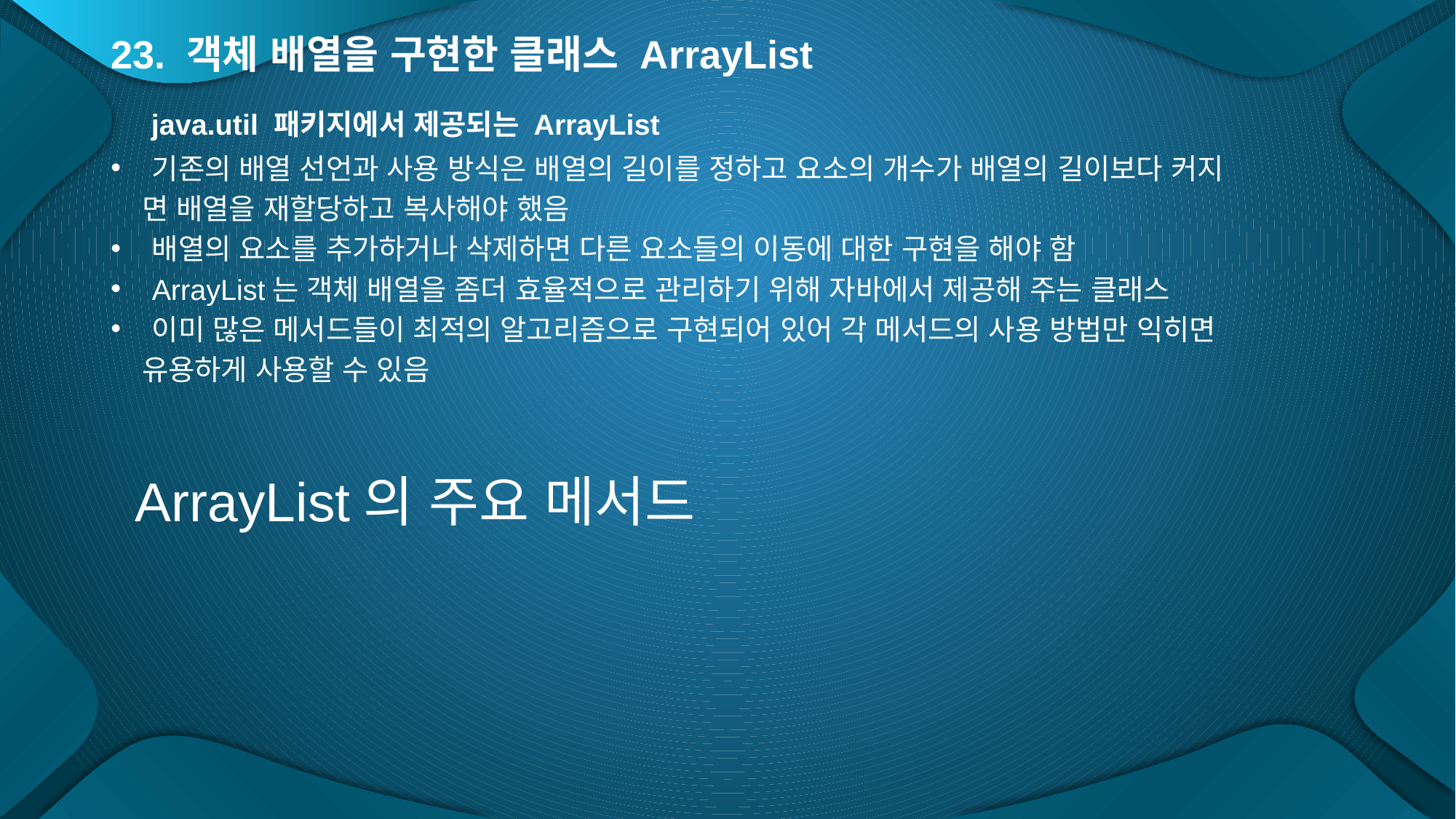

23. 객체 배열을 구현한 클래스 ArrayList
   java.util 패키지에서 제공되는 ArrayList
기존의 배열 선언과 사용 방식은 배열의 길이를 정하고 요소의 개수가 배열의 길이보다 커지
   면 배열을 재할당하고 복사해야 했음
배열의 요소를 추가하거나 삭제하면 다른 요소들의 이동에 대한 구현을 해야 함
ArrayList는 객체 배열을 좀더 효율적으로 관리하기 위해 자바에서 제공해 주는 클래스
이미 많은 메서드들이 최적의 알고리즘으로 구현되어 있어 각 메서드의 사용 방법만 익히면
   유용하게 사용할 수 있음
 ArrayList의 주요 메서드